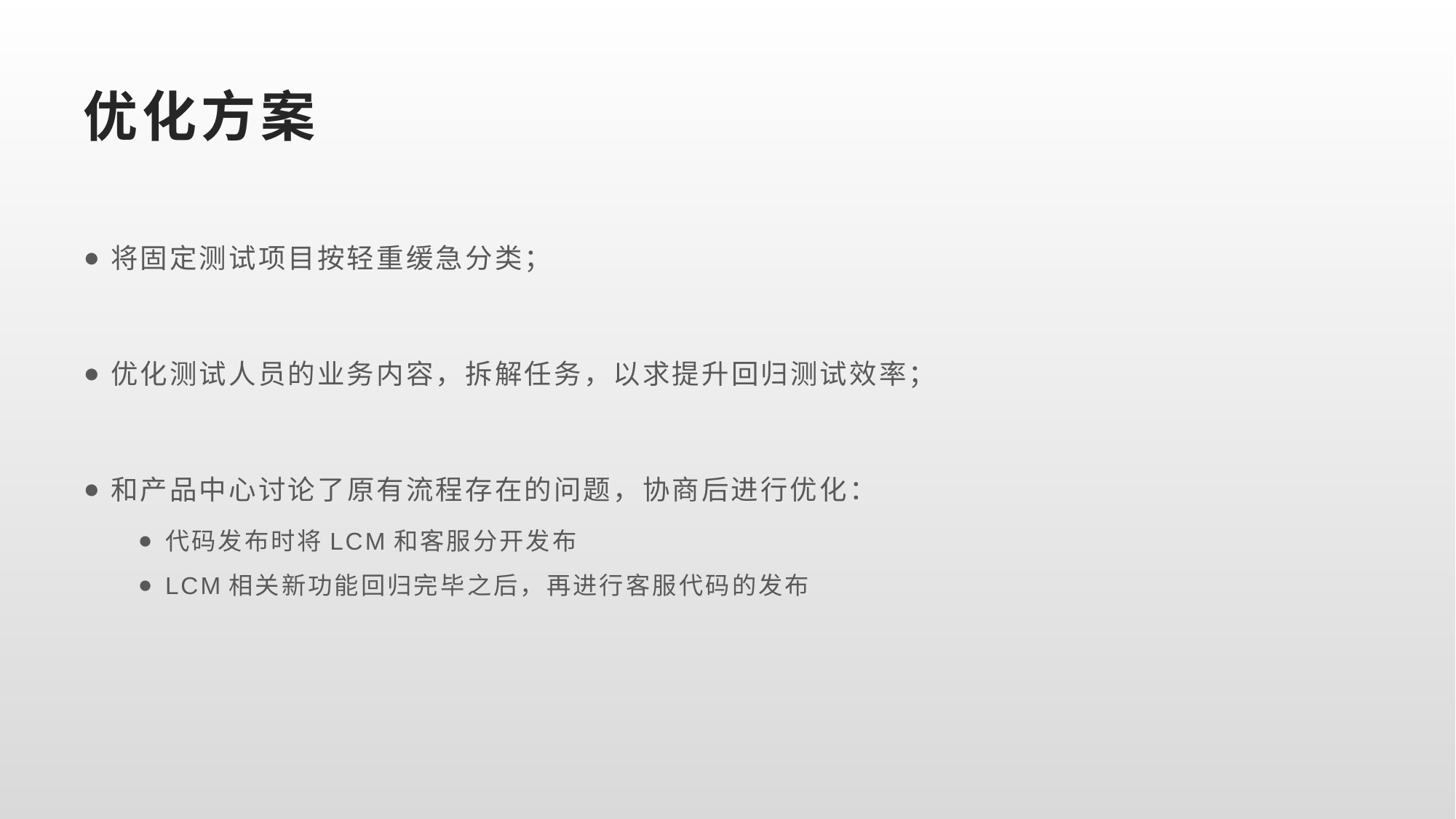

# 优化方案

将固定测试项目按轻重缓急分类；

优化测试人员的业务内容，拆解任务，以求提升回归测试效率；

和产品中心讨论了原有流程存在的问题，协商后进行优化：
代码发布时将LCM和客服分开发布
LCM相关新功能回归完毕之后，再进行客服代码的发布